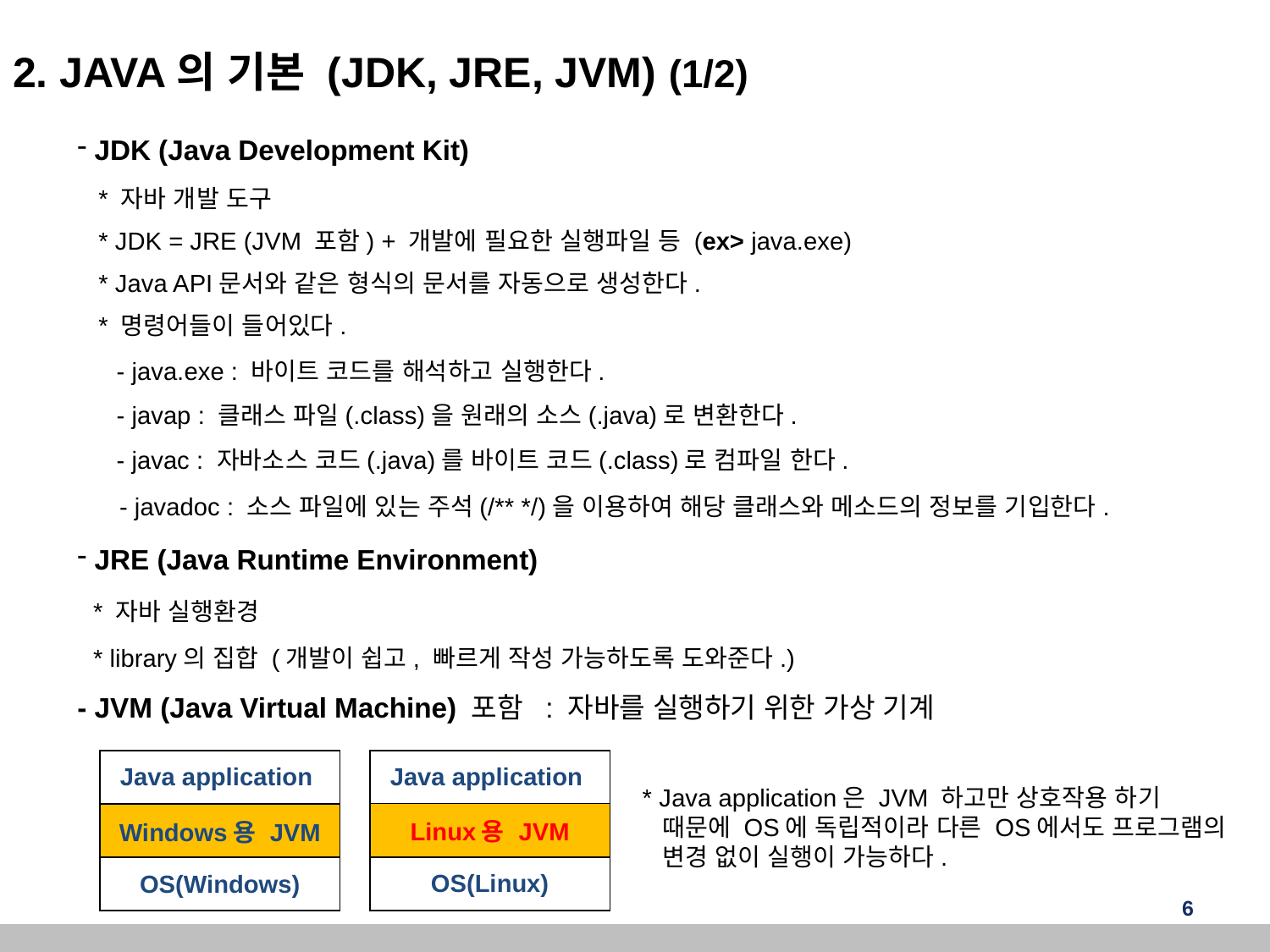

2. JAVA의 기본 (JDK, JRE, JVM) (1/2)
 JDK (Java Development Kit)

   * 자바 개발 도구

   * JDK = JRE (JVM 포함) + 개발에 필요한 실행파일 등 (ex> java.exe)

   * Java API문서와 같은 형식의 문서를 자동으로 생성한다.

   * 명령어들이 들어있다.

     - java.exe : 바이트 코드를 해석하고 실행한다.

     - javap : 클래스 파일(.class)을 원래의 소스(.java)로 변환한다.

     - javac : 자바소스 코드(.java)를 바이트 코드(.class)로 컴파일 한다.

      - javadoc : 소스 파일에 있는 주석(/** */)을 이용하여 해당 클래스와 메소드의 정보를 기입한다.

 JRE (Java Runtime Environment)

  * 자바 실행환경

  * library의 집합 (개발이 쉽고, 빠르게 작성 가능하도록 도와준다.)

- JVM (Java Virtual Machine) 포함  : 자바를 실행하기 위한 가상 기계

| Java application |
| --- |
| Windows용 JVM |
| OS(Windows) |
| Java application |
| --- |
| Linux용 JVM |
| OS(Linux) |
* Java application은 JVM 하고만 상호작용 하기
  때문에 OS에 독립적이라 다른 OS에서도 프로그램의
  변경 없이 실행이 가능하다.
6